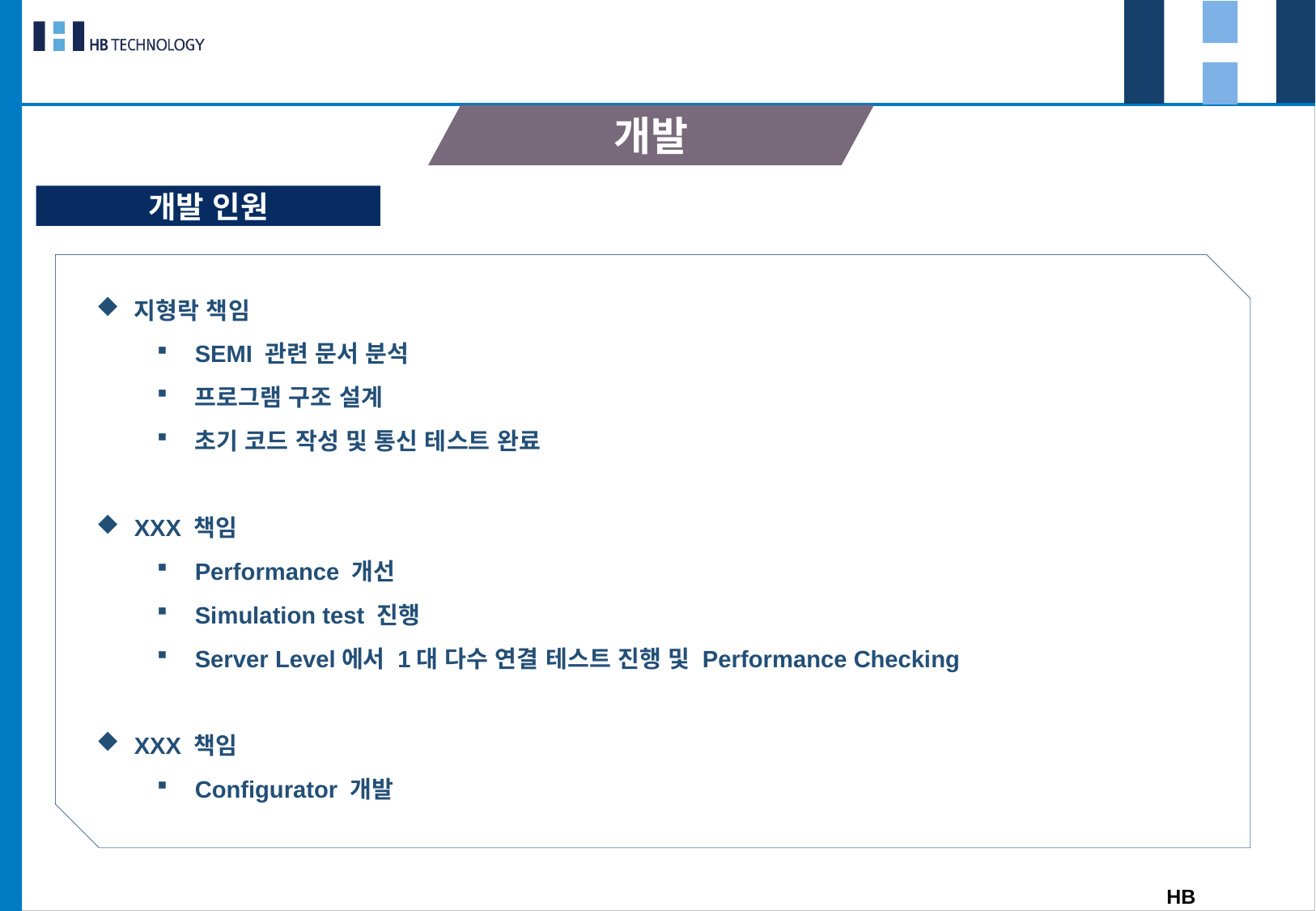

개발
개발 인원
지형락 책임
SEMI 관련 문서 분석
프로그램 구조 설계
초기 코드 작성 및 통신 테스트 완료

XXX 책임
Performance 개선
Simulation test 진행
Server Level에서 1대 다수 연결 테스트 진행 및 Performance Checking

XXX 책임
Configurator 개발